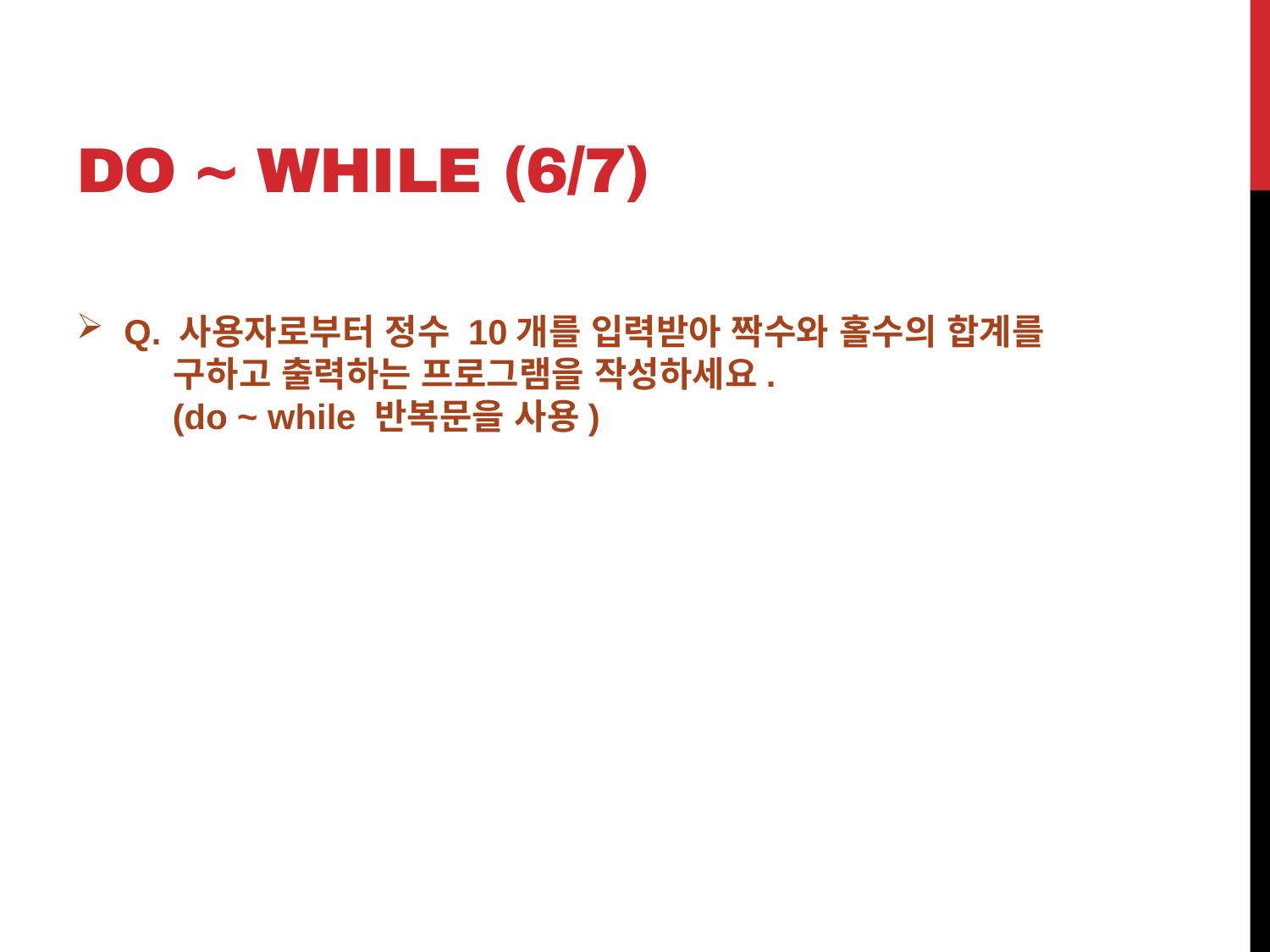

# Do ~ while (6/7)

Q. 사용자로부터 정수 10개를 입력받아 짝수와 홀수의 합계를
     구하고 출력하는 프로그램을 작성하세요.
     (do ~ while 반복문을 사용)